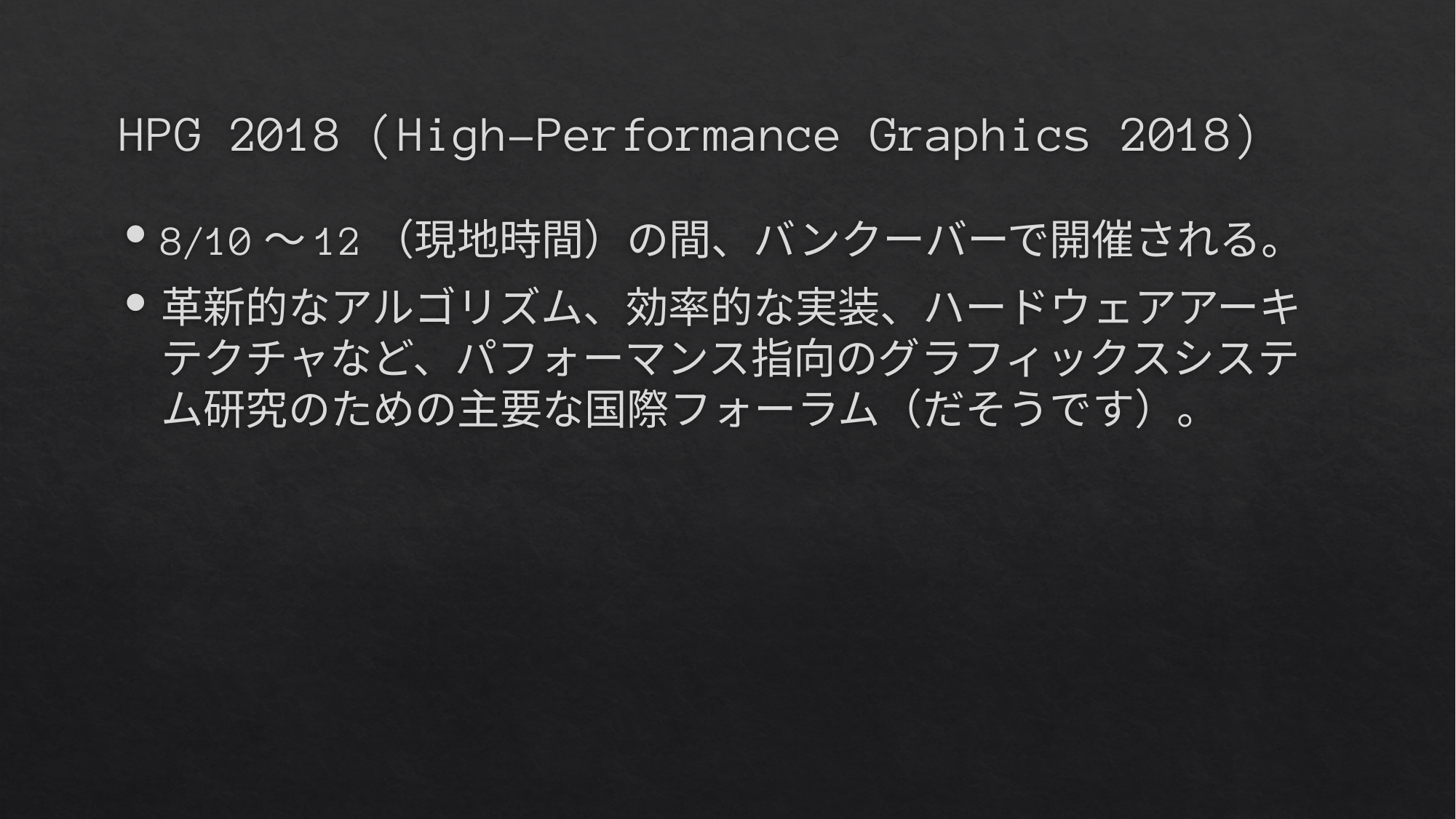

# HPG 2018 (High-Performance Graphics 2018)
8/10～12（現地時間）の間、バンクーバーで開催される。
革新的なアルゴリズム、効率的な実装、ハードウェアアーキテクチャなど、パフォーマンス指向のグラフィックスシステム研究のための主要な国際フォーラム（だそうです）。